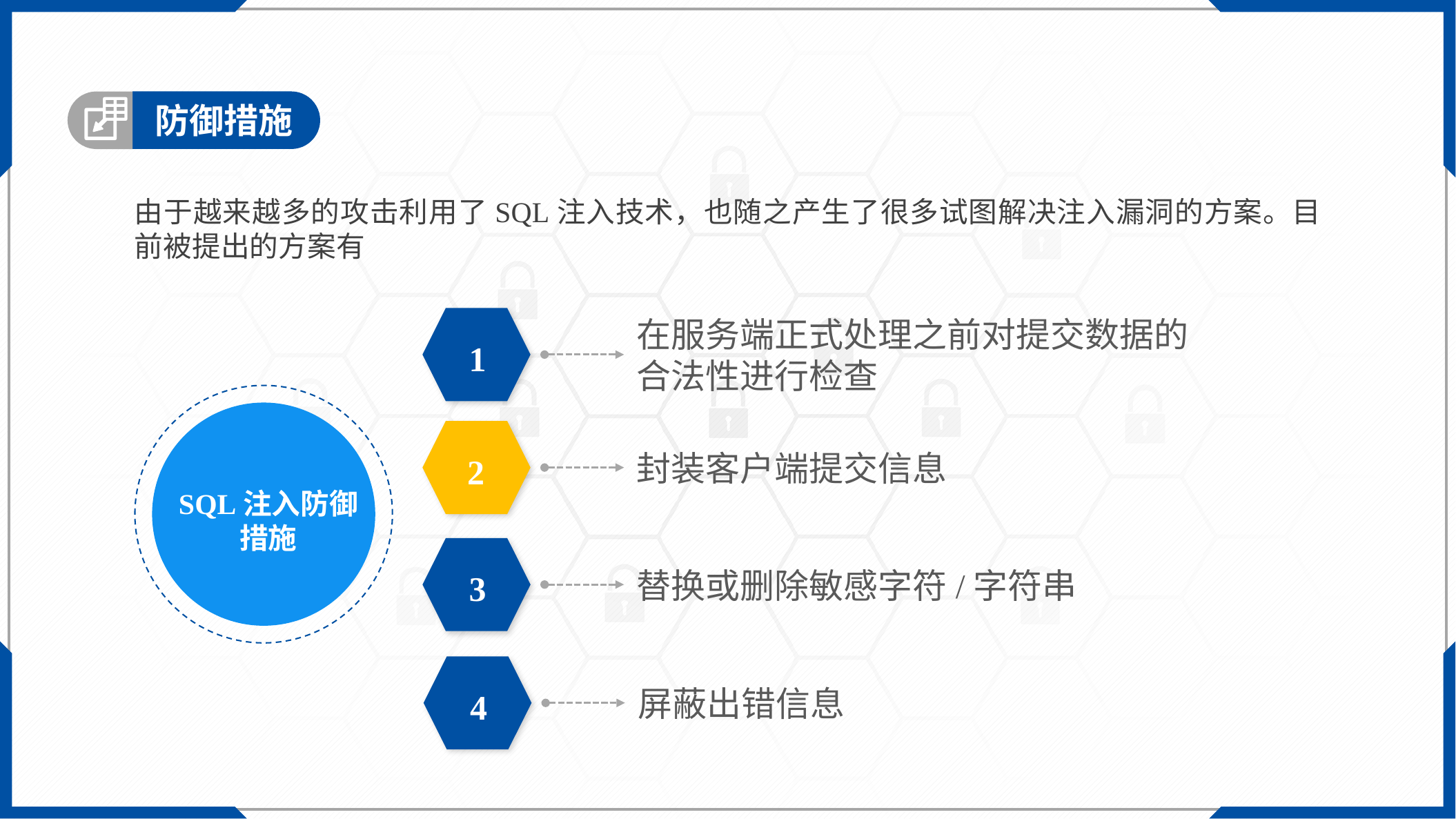

防御措施

由于越来越多的攻击利用了SQL注入技术，也随之产生了很多试图解决注入漏洞的方案。目前被提出的方案有
在服务端正式处理之前对提交数据的合法性进行检查

1

SQL注入防御措施

2
封装客户端提交信息

3
替换或删除敏感字符/字符串

4
屏蔽出错信息